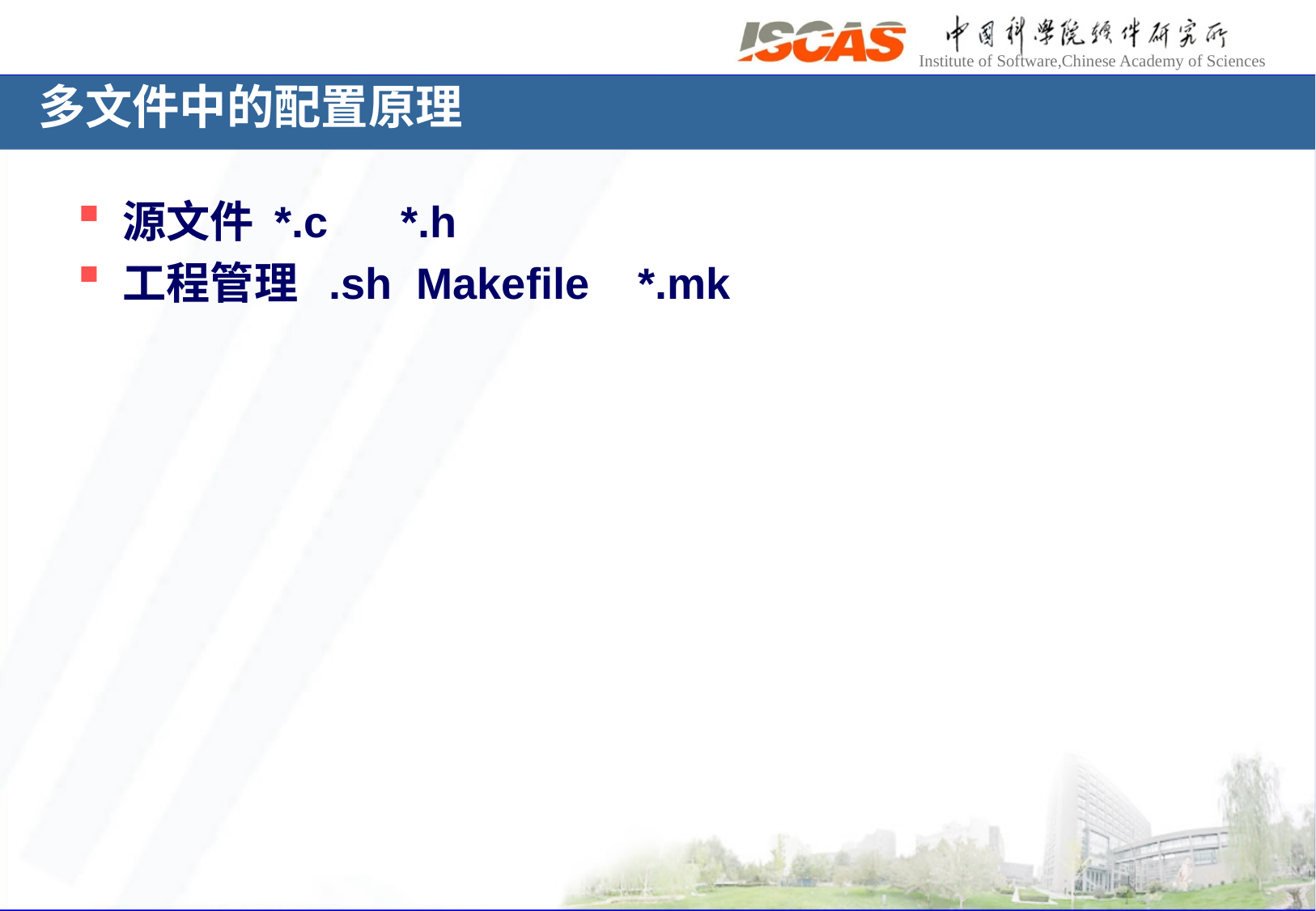

# 多文件中的配置原理
源文件 *.c      *.h
工程管理  .sh  Makefile    *.mk